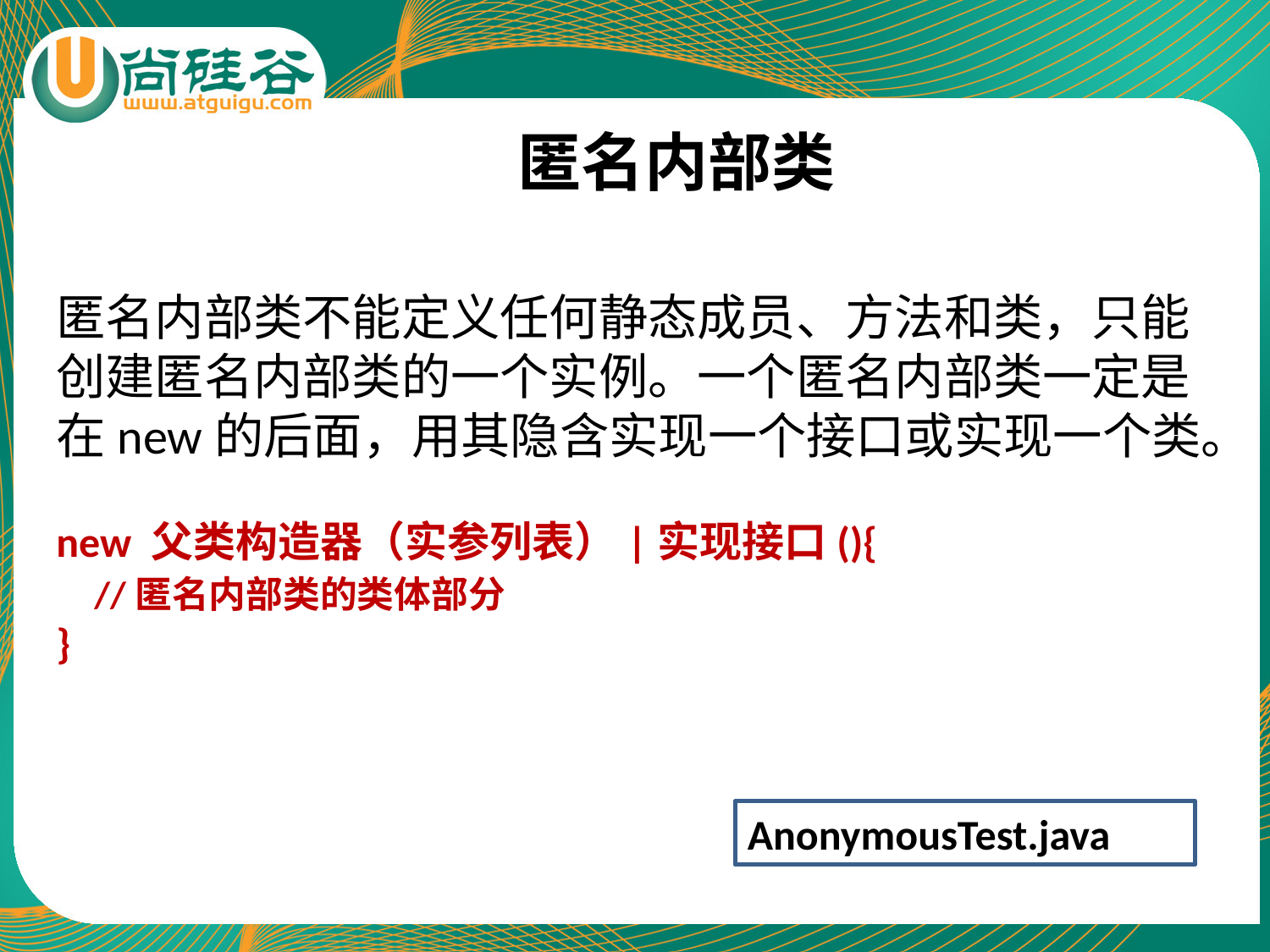

匿名内部类

匿名内部类不能定义任何静态成员、方法和类，只能创建匿名内部类的一个实例。一个匿名内部类一定是在new的后面，用其隐含实现一个接口或实现一个类。

new 父类构造器（实参列表）|实现接口(){
    //匿名内部类的类体部分
}

AnonymousTest.java